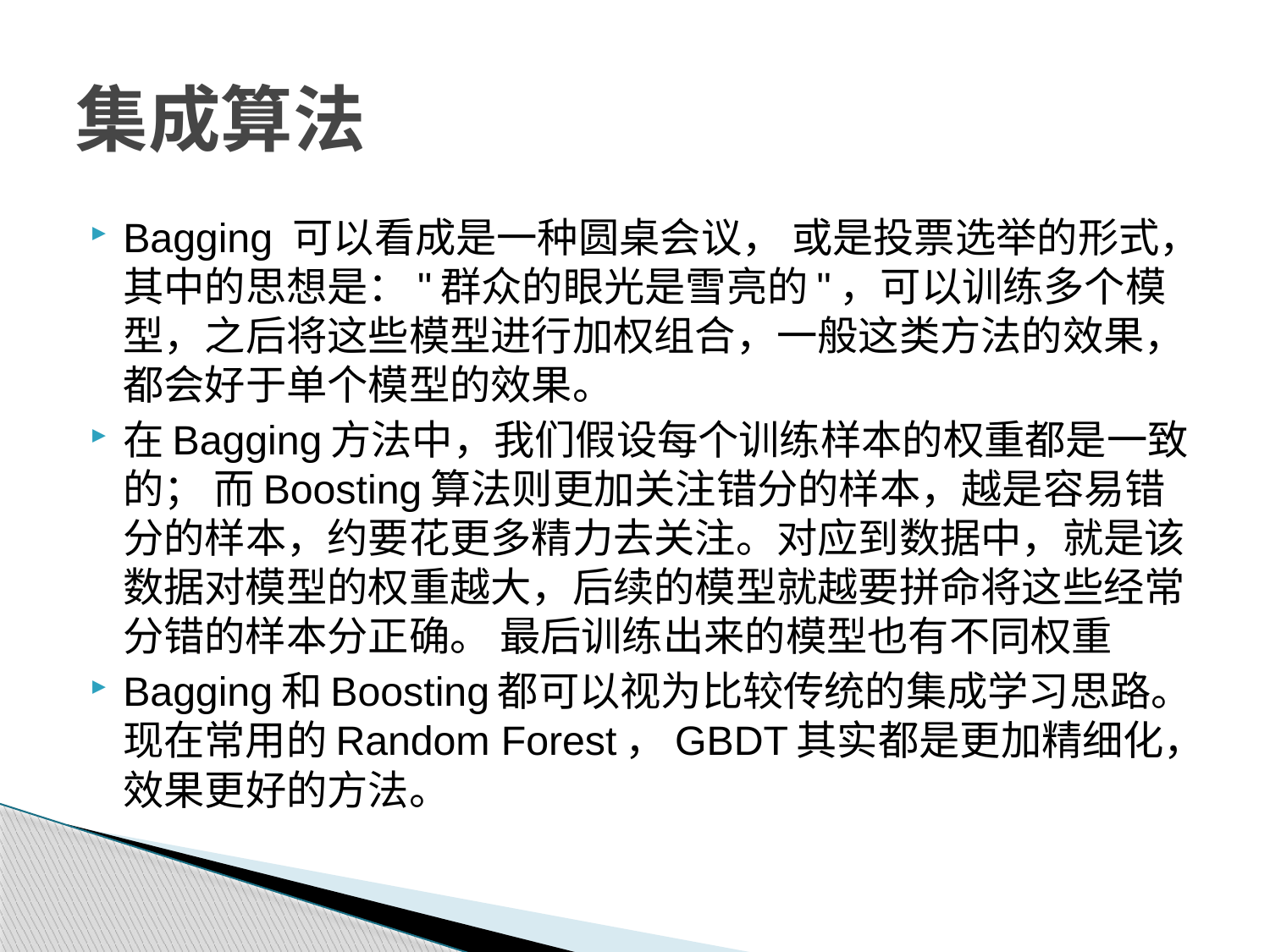

# 集成算法
Bagging 可以看成是一种圆桌会议， 或是投票选举的形式，其中的思想是："群众的眼光是雪亮的"，可以训练多个模型，之后将这些模型进行加权组合，一般这类方法的效果，都会好于单个模型的效果。
在Bagging方法中，我们假设每个训练样本的权重都是一致的； 而Boosting算法则更加关注错分的样本，越是容易错分的样本，约要花更多精力去关注。对应到数据中，就是该数据对模型的权重越大，后续的模型就越要拼命将这些经常分错的样本分正确。 最后训练出来的模型也有不同权重
Bagging和Boosting都可以视为比较传统的集成学习思路。 现在常用的Random Forest，GBDT其实都是更加精细化，效果更好的方法。